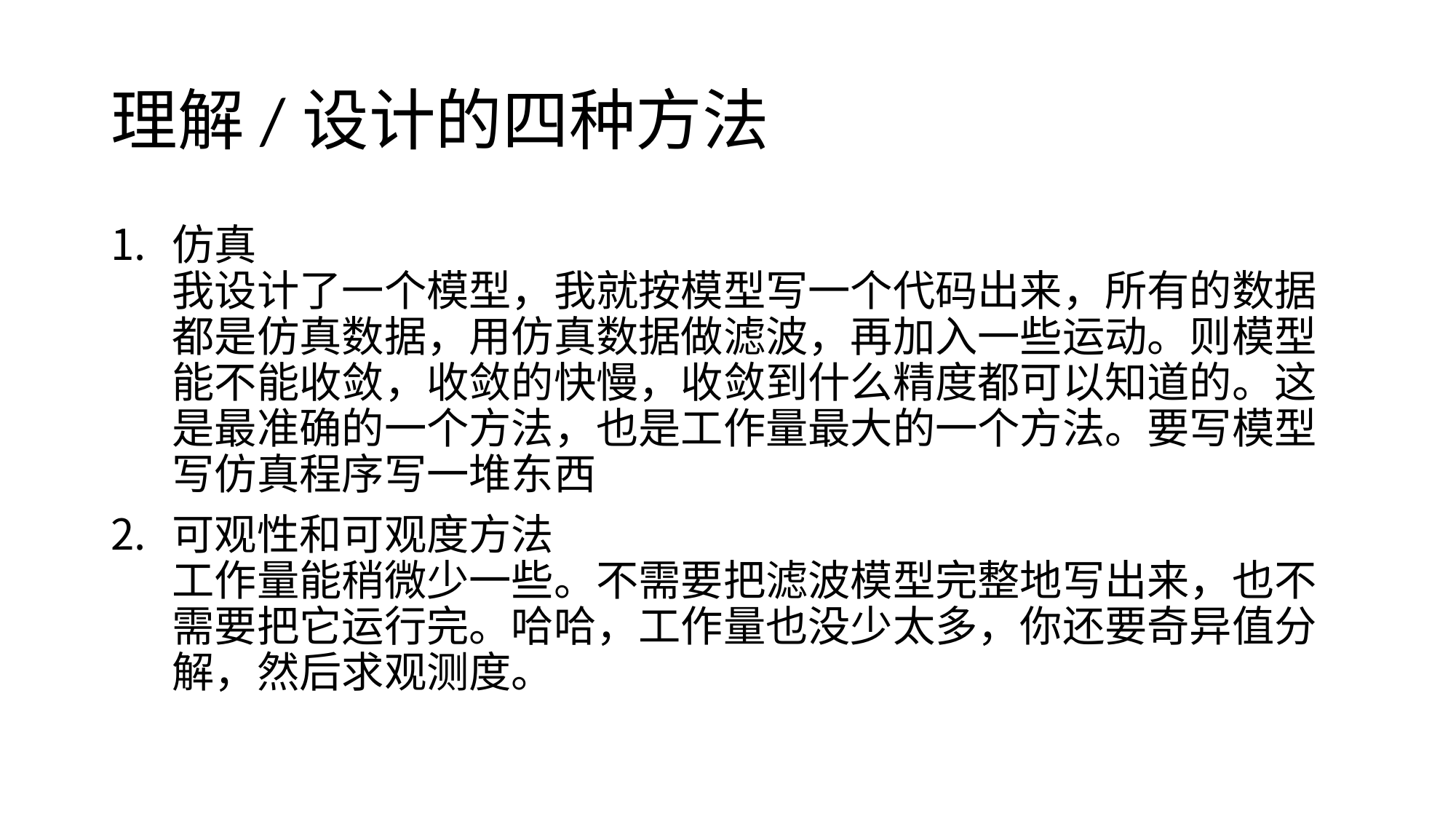

# 理解/设计的四种方法
仿真
我设计了一个模型，我就按模型写一个代码出来，所有的数据都是仿真数据，用仿真数据做滤波，再加入一些运动。则模型能不能收敛，收敛的快慢，收敛到什么精度都可以知道的。这是最准确的一个方法，也是工作量最大的一个方法。要写模型写仿真程序写一堆东西
可观性和可观度方法
工作量能稍微少一些。不需要把滤波模型完整地写出来，也不需要把它运行完。哈哈，工作量也没少太多，你还要奇异值分解，然后求观测度。